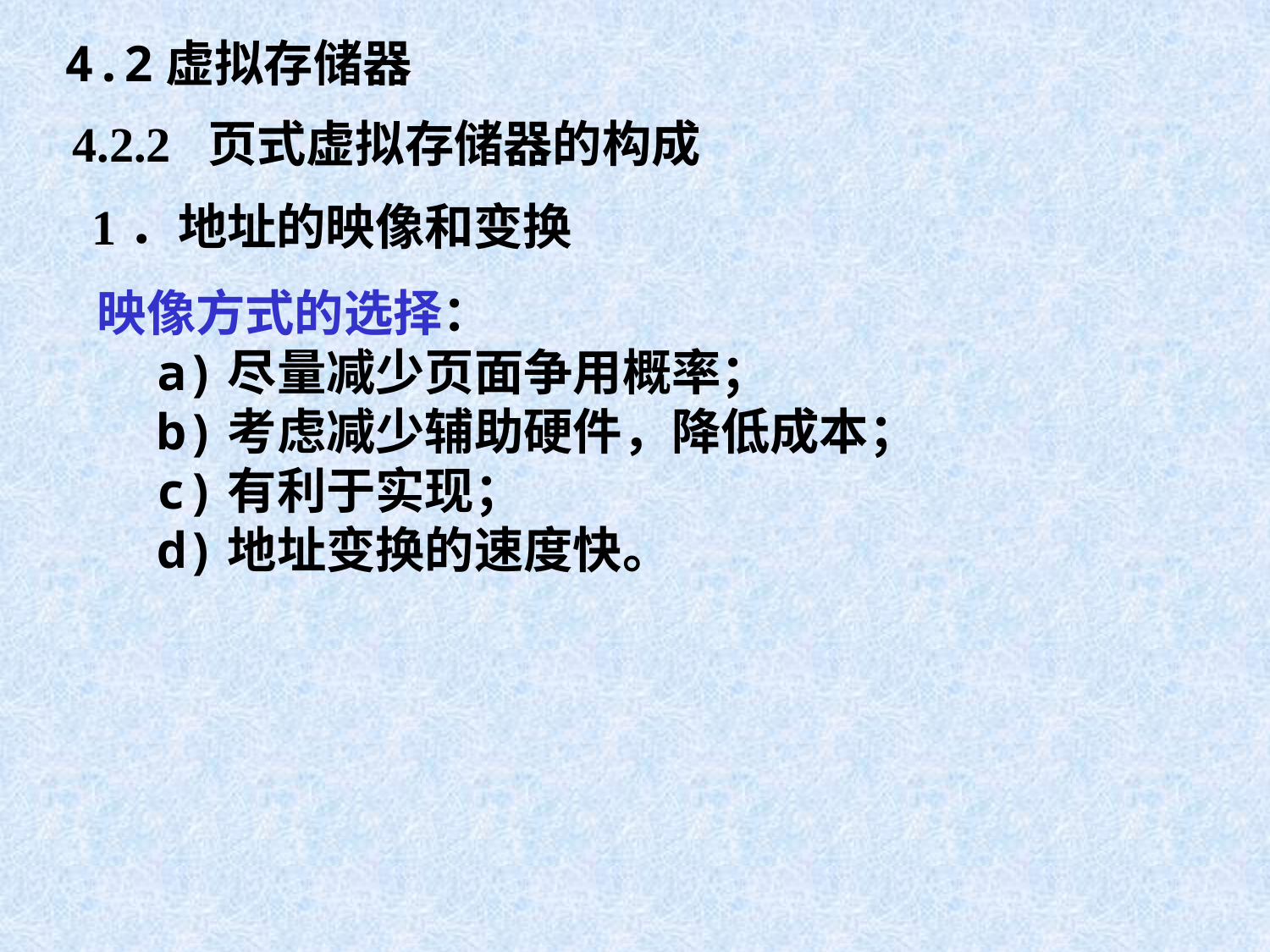

4.2虚拟存储器
4.2.2  页式虚拟存储器的构成
1．地址的映像和变换
映像方式的选择：
  a)尽量减少页面争用概率；
  b)考虑减少辅助硬件，降低成本；
  c)有利于实现；
  d)地址变换的速度快。